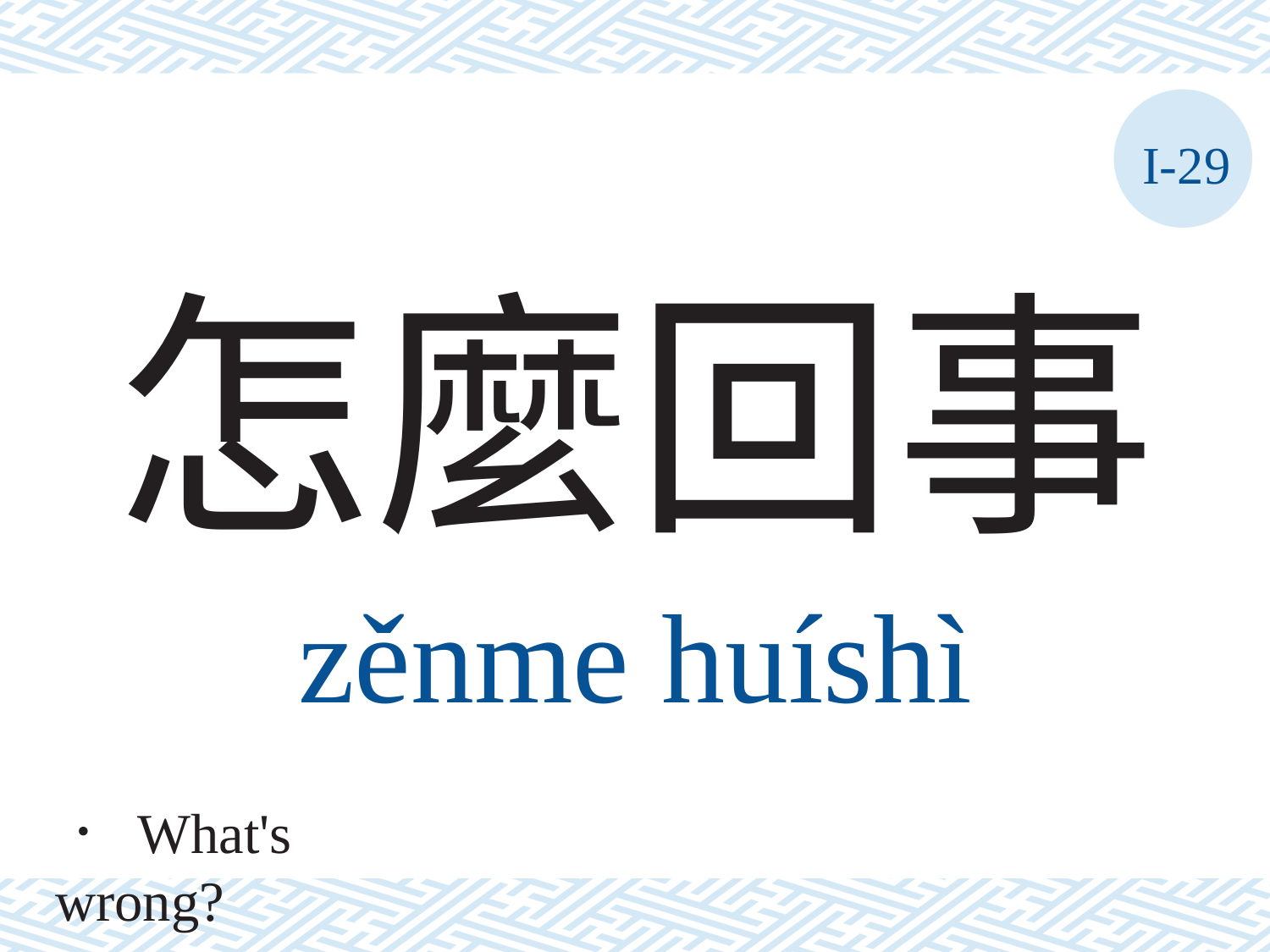

I-29
# 怎麼回事
zěnme	huíshì
． What's wrong?